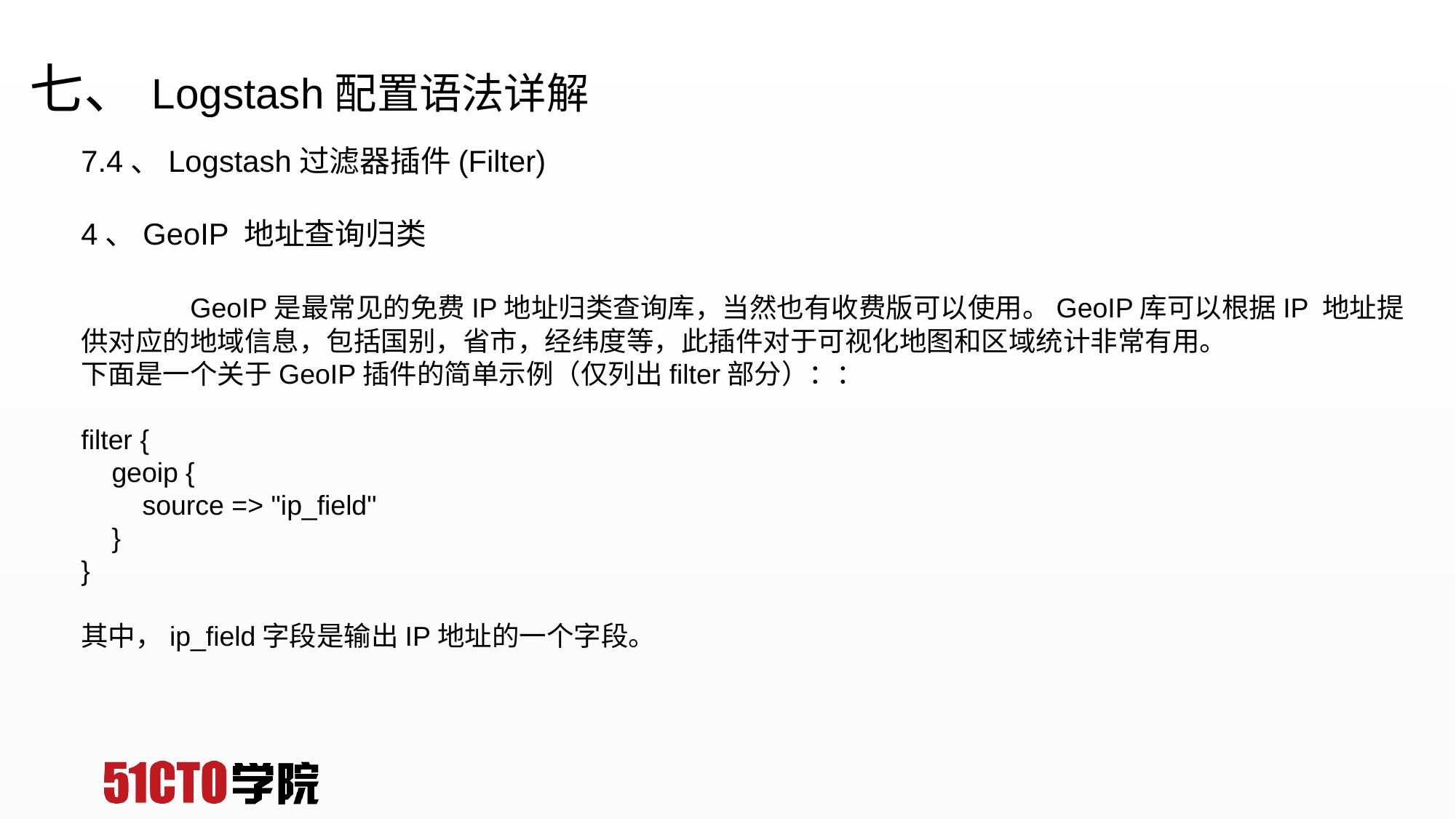

# 七、Logstash配置语法详解
7.4、Logstash过滤器插件(Filter)

4、GeoIP 地址查询归类

	GeoIP是最常见的免费IP地址归类查询库，当然也有收费版可以使用。GeoIP库可以根据IP 地址提供对应的地域信息，包括国别，省市，经纬度等，此插件对于可视化地图和区域统计非常有用。
下面是一个关于GeoIP插件的简单示例（仅列出filter部分）：：

filter {
    geoip {
        source => "ip_field"
    }
}

其中，ip_field字段是输出IP地址的一个字段。